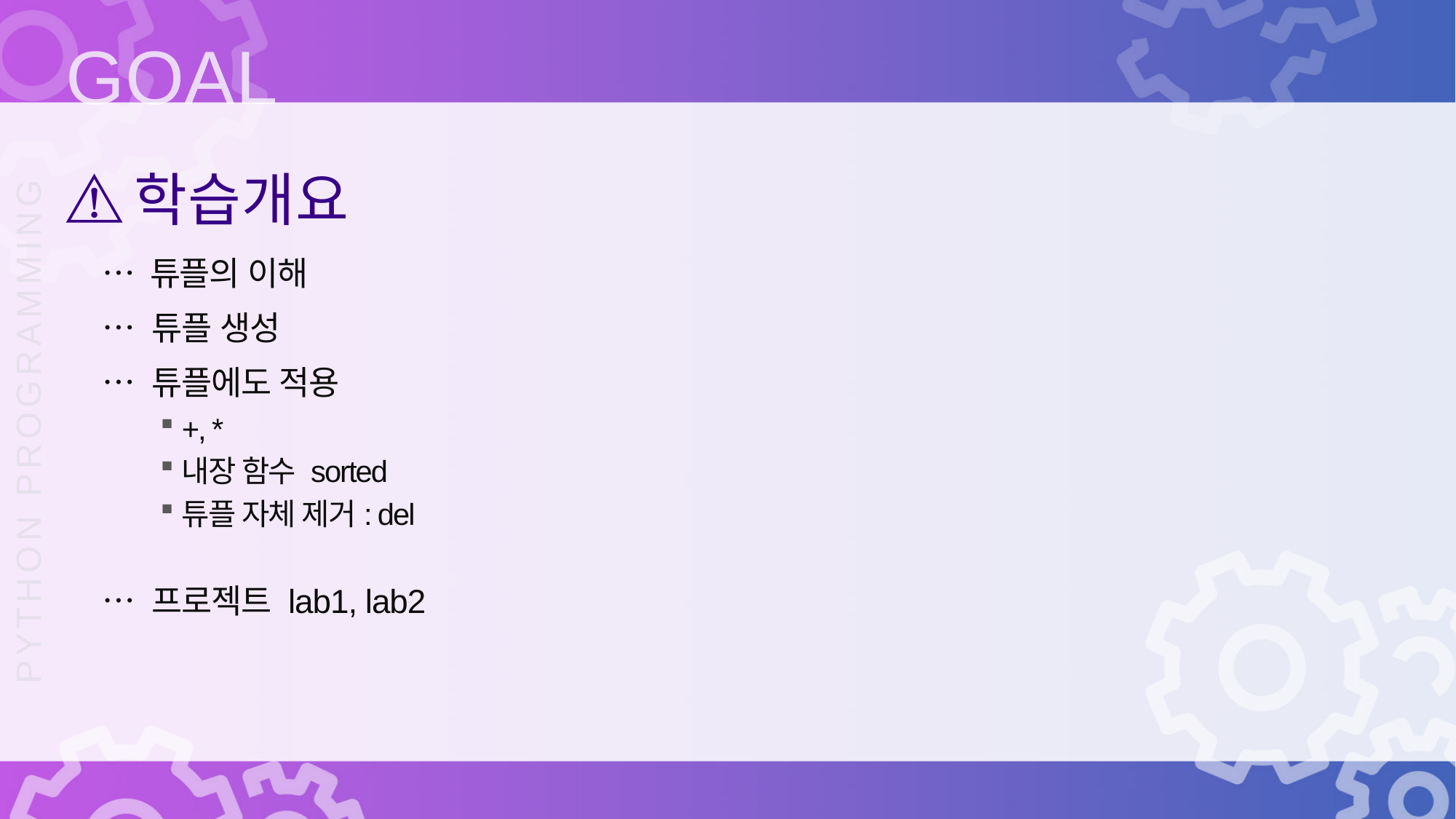

학습개요
… 튜플의 이해
… 튜플 생성
… 튜플에도 적용

… 프로젝트 lab1, lab2
+, *
내장 함수 sorted
튜플 자체 제거: del